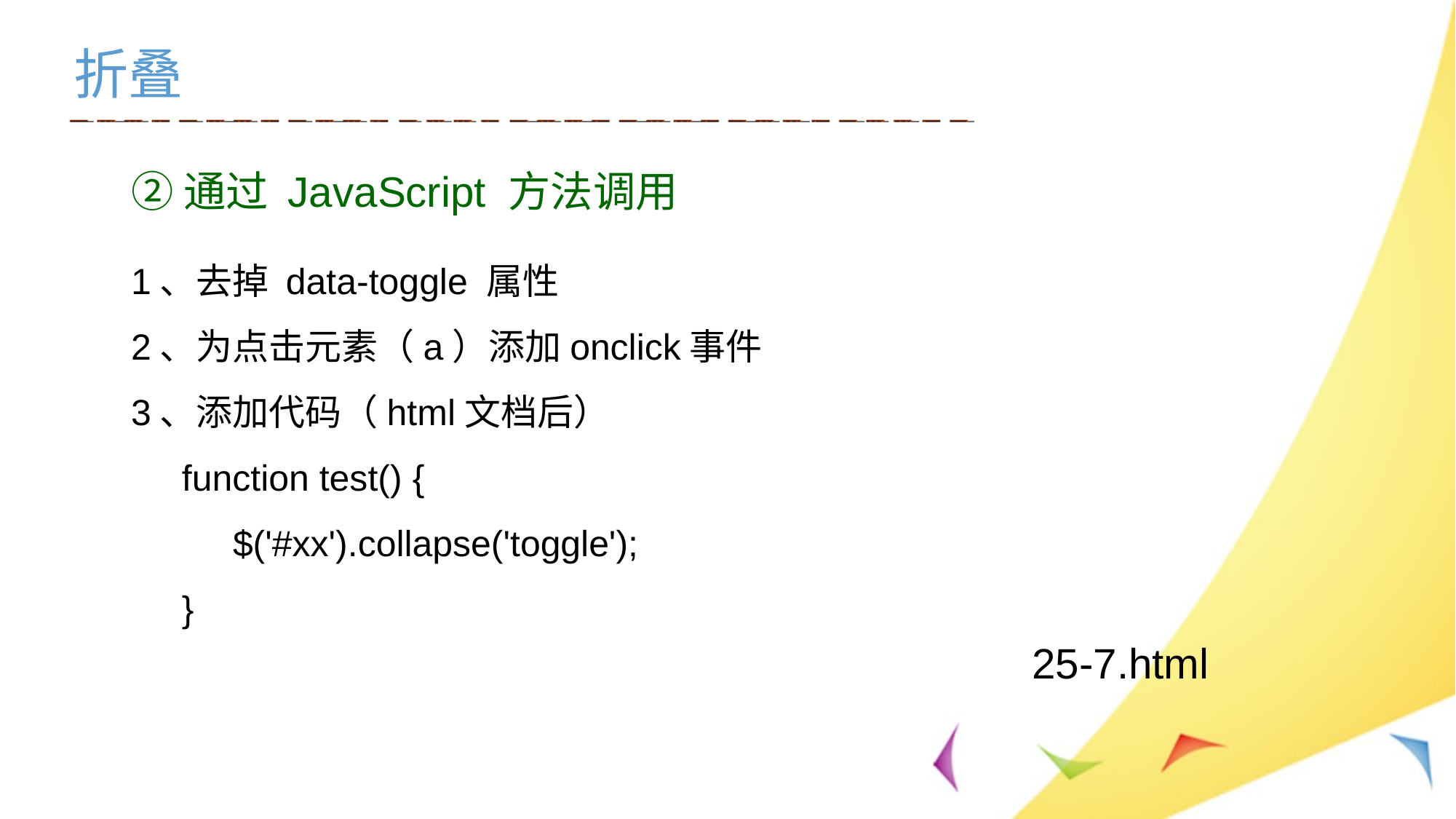

折叠
②通过 JavaScript 方法调用
1、去掉 data-toggle 属性
2、为点击元素（a）添加onclick事件
3、添加代码（html文档后）
     function test() {
          $('#xx').collapse('toggle');
     }
25-7.html